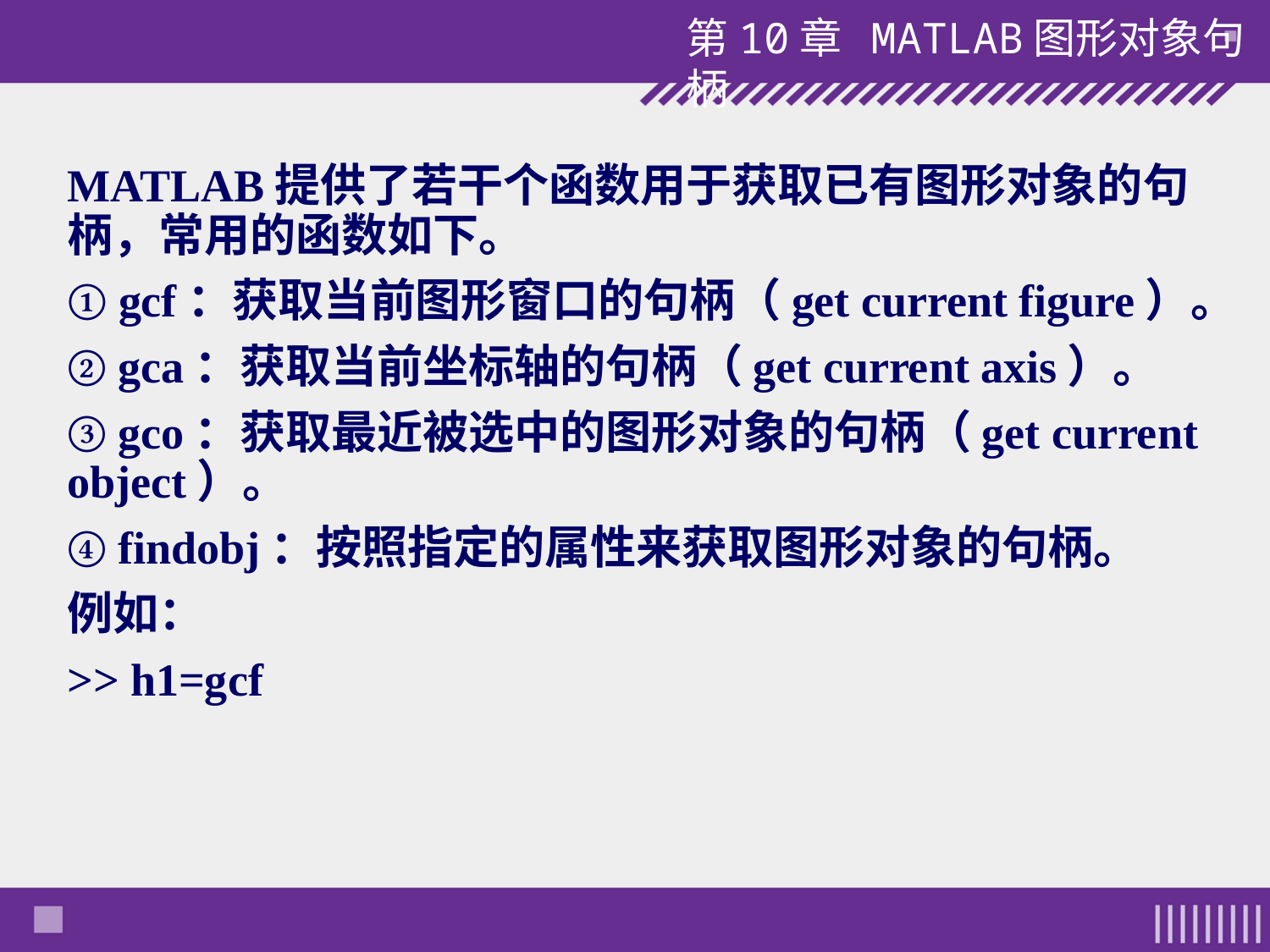

MATLAB提供了若干个函数用于获取已有图形对象的句柄，常用的函数如下。
① gcf：获取当前图形窗口的句柄（get current figure）。
② gca：获取当前坐标轴的句柄（get current axis）。
③ gco：获取最近被选中的图形对象的句柄（get current object）。
④ findobj：按照指定的属性来获取图形对象的句柄。
例如：
>> h1=gcf